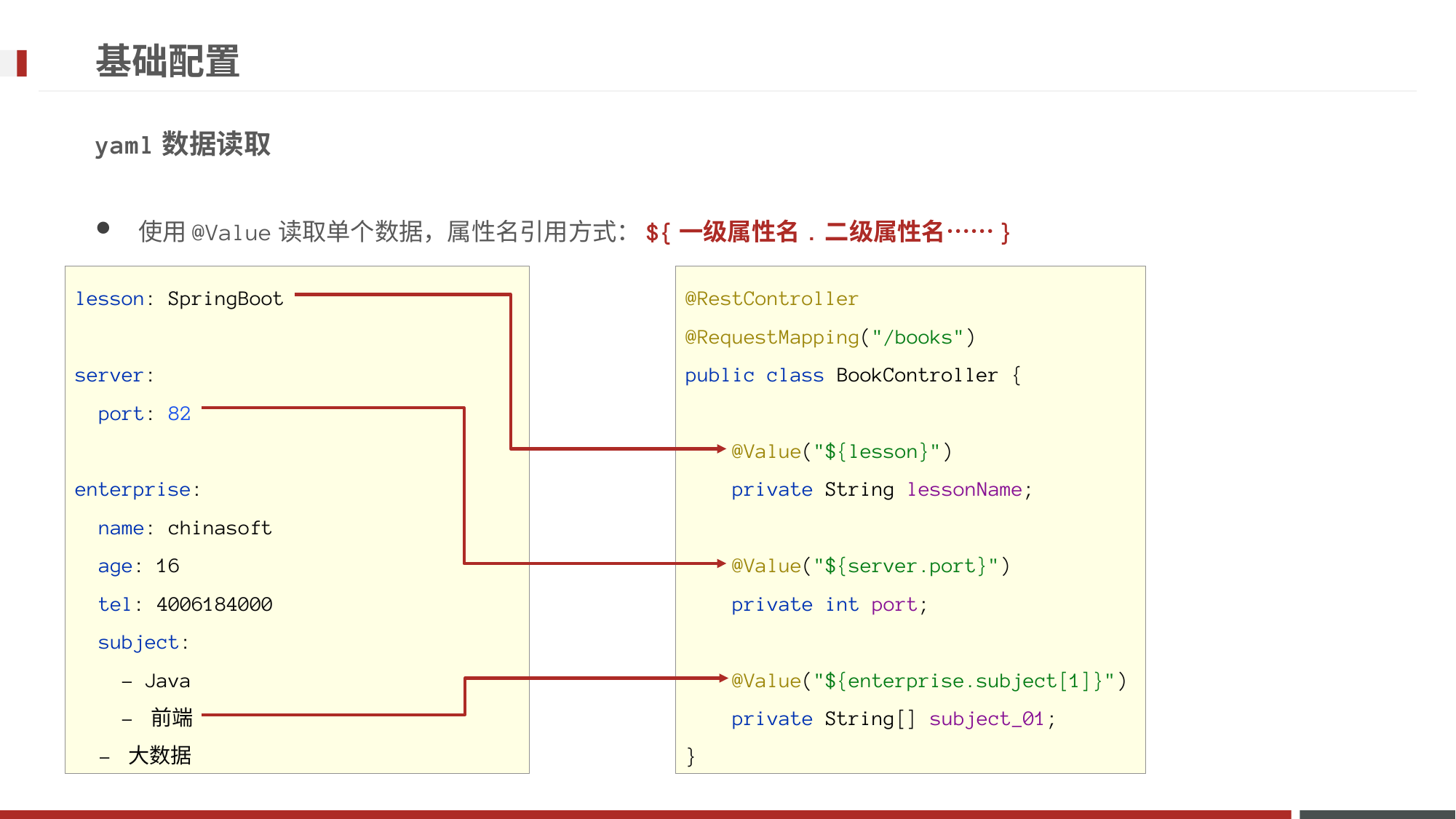

# 基础配置
yaml数据读取
使用@Value读取单个数据，属性名引用方式：${一级属性名.二级属性名……}

lesson: SpringBoot
server:
  port: 82
enterprise:
  name: chinasoft
  age: 16
  tel: 4006184000
  subject:
    - Java
    - 前端
    - 大数据
@RestController
@RequestMapping("/books")
public class BookController {
    @Value("${lesson}")
    private String lessonName;
    @Value("${server.port}")
    private int port;
    @Value("${enterprise.subject[1]}")
    private String[] subject_01;
}